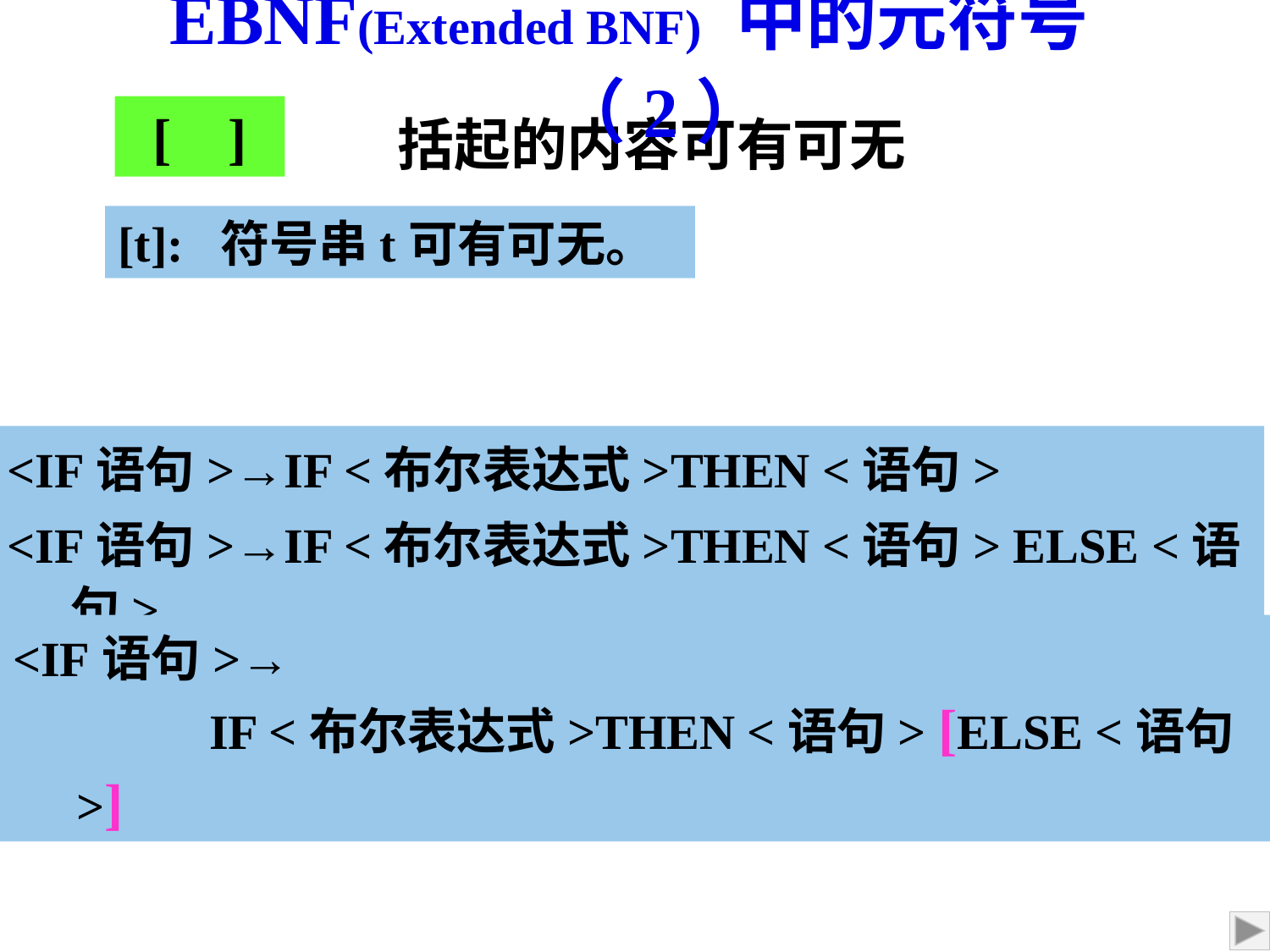

# EBNF(Extended BNF) 中的元符号（2）
[    ]
括起的内容可有可无
[t]:  符号串t可有可无。
<IF语句>→IF <布尔表达式>THEN <语句>
<IF语句>→IF <布尔表达式>THEN <语句> ELSE <语句>
<IF语句>→
                IF <布尔表达式>THEN <语句> [ELSE <语句>]